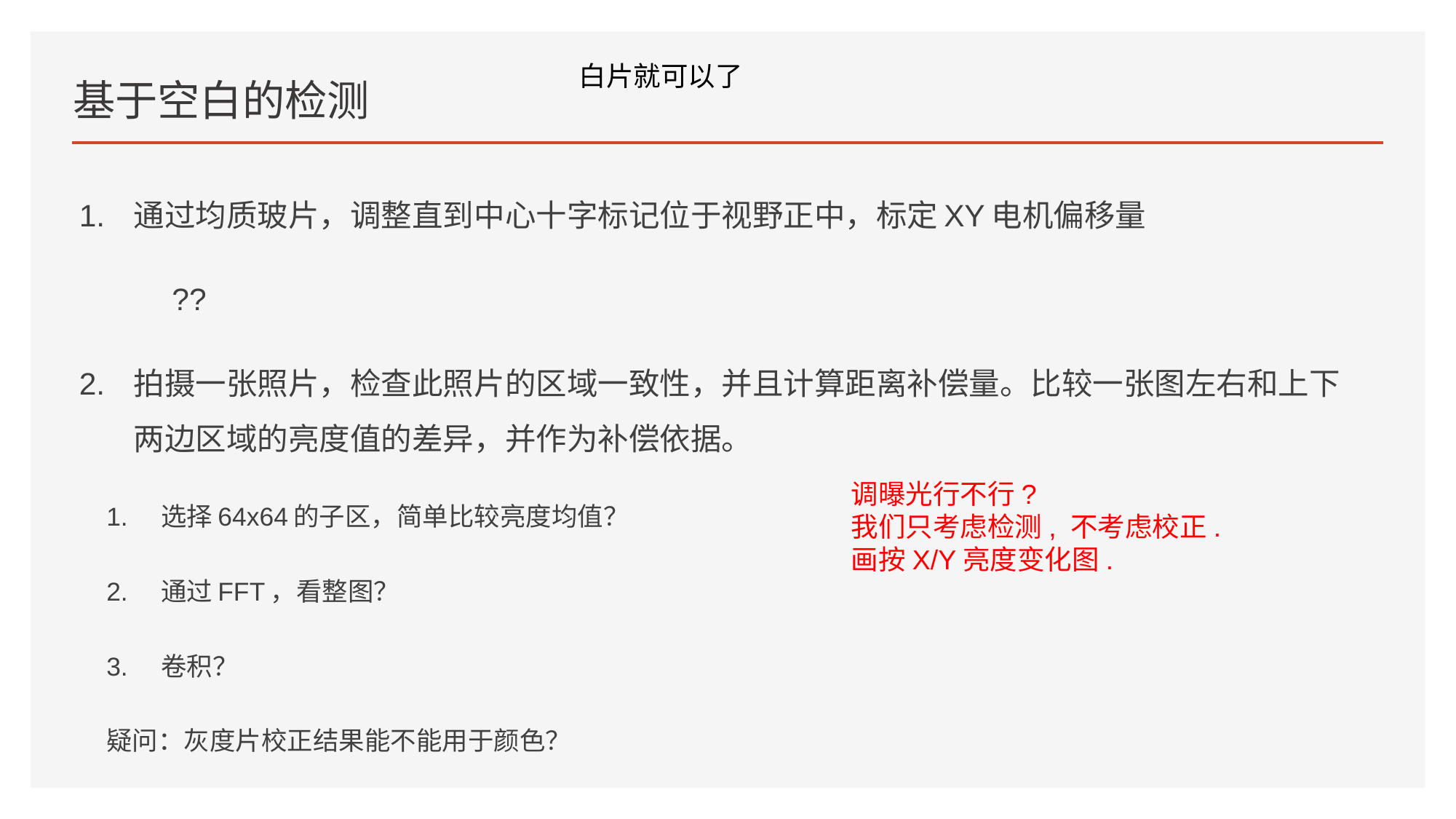

# 基于空白的检测
白片就可以了
通过均质玻片，调整直到中心十字标记位于视野正中，标定XY电机偏移量
	??
拍摄一张照片，检查此照片的区域一致性，并且计算距离补偿量。比较一张图左右和上下两边区域的亮度值的差异，并作为补偿依据。
选择64x64的子区，简单比较亮度均值？
通过FFT，看整图？
卷积？
疑问：灰度片校正结果能不能用于颜色？
调曝光行不行?
我们只考虑检测, 不考虑校正.
画按X/Y亮度变化图.